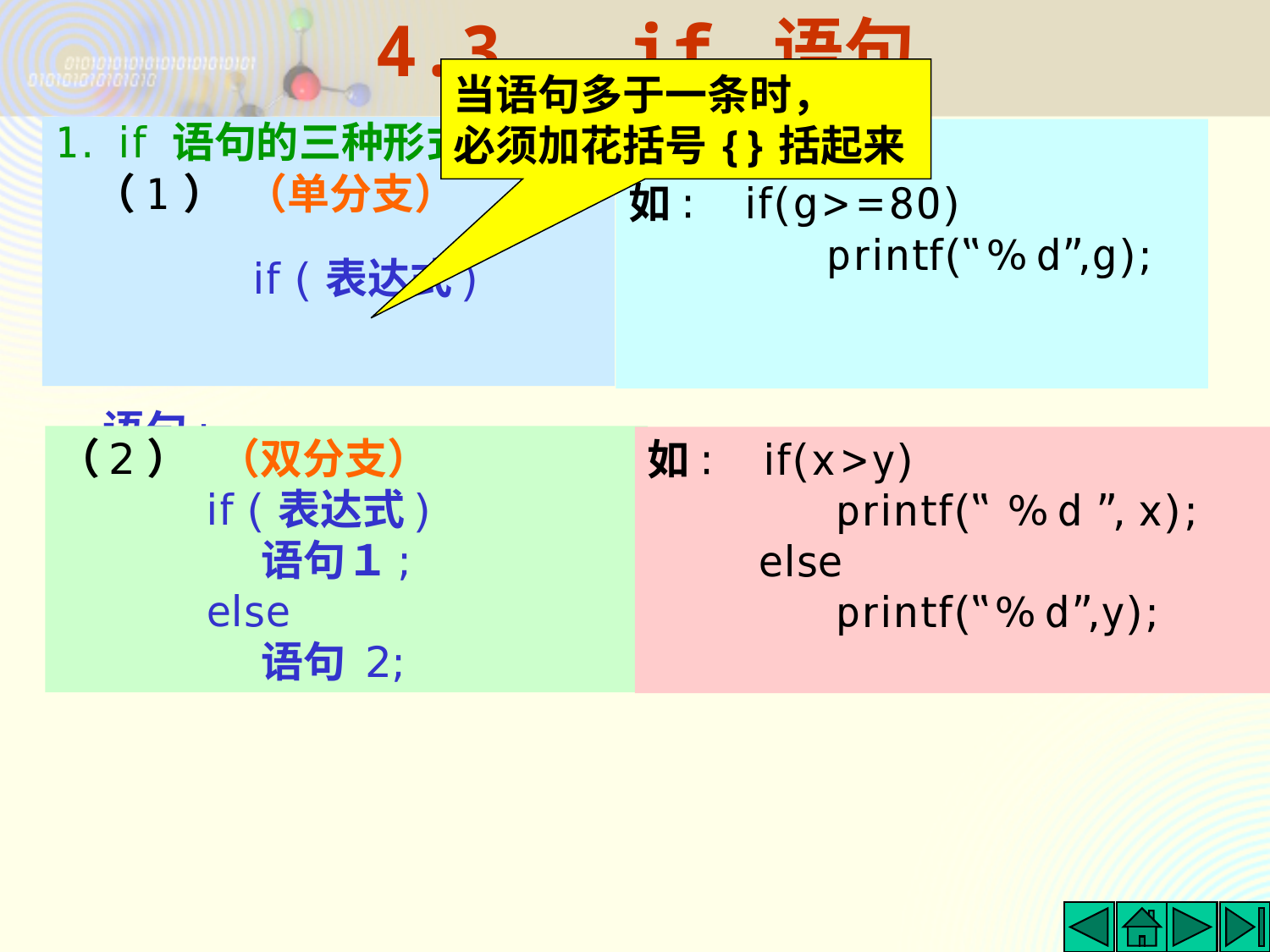

4.3   if 语句
当语句多于一条时，
必须加花括号{}括起来
1.  if 语句的三种形式
   （1）  （单分支）
		  if (表达式) 			        语句;

如:    if(g>=80)
		  printf(“%d”,g);

（2）   （双分支）
            if (表达式)
	       语句１;
            else
	       语句 2;
如:    if(x>y)
	     printf(“ %d ”, x);
         else
	     printf(“%d”,y);